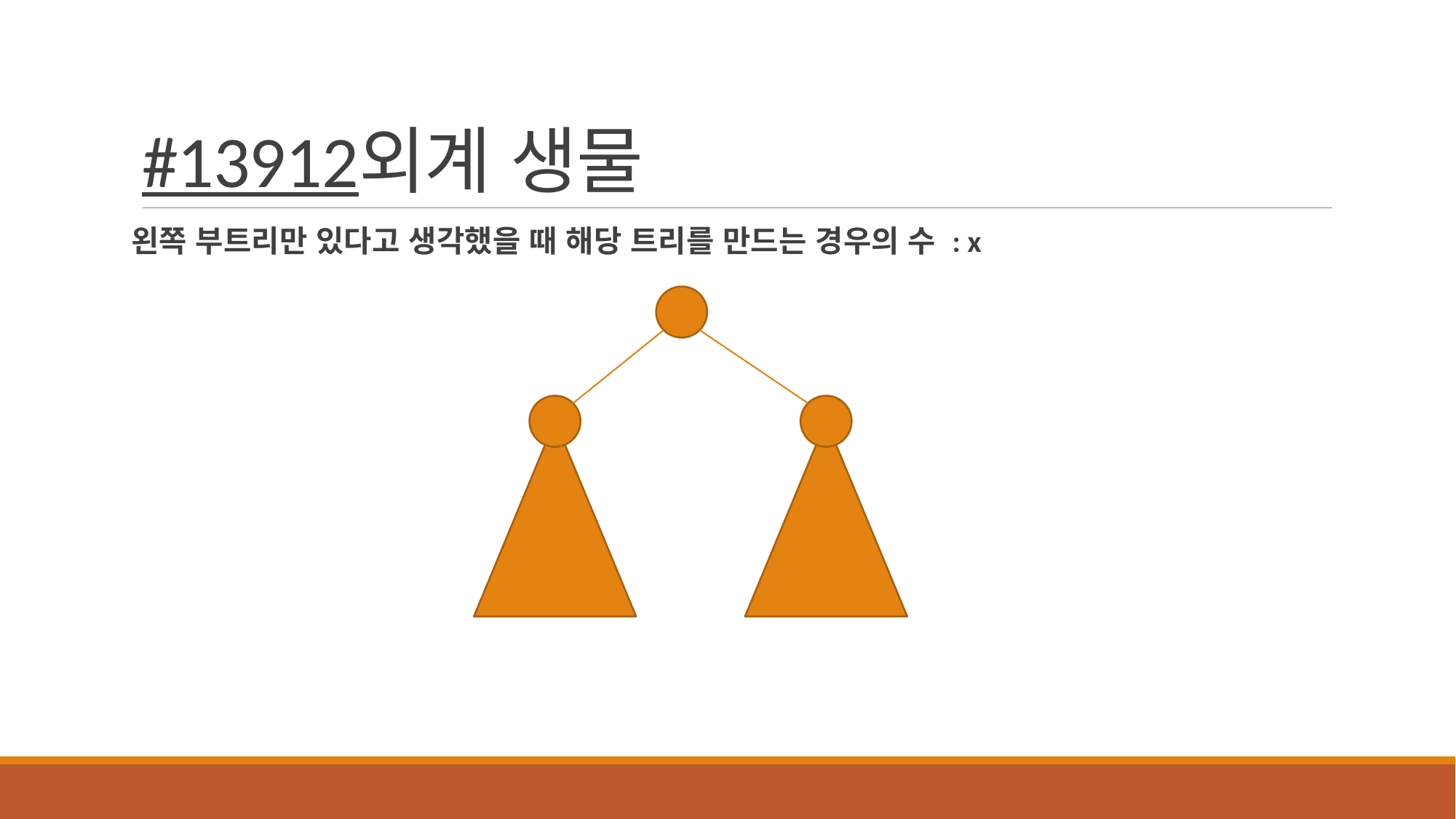

# #13912외계 생물
왼쪽 부트리만 있다고 생각했을 때 해당 트리를 만드는 경우의 수 : x